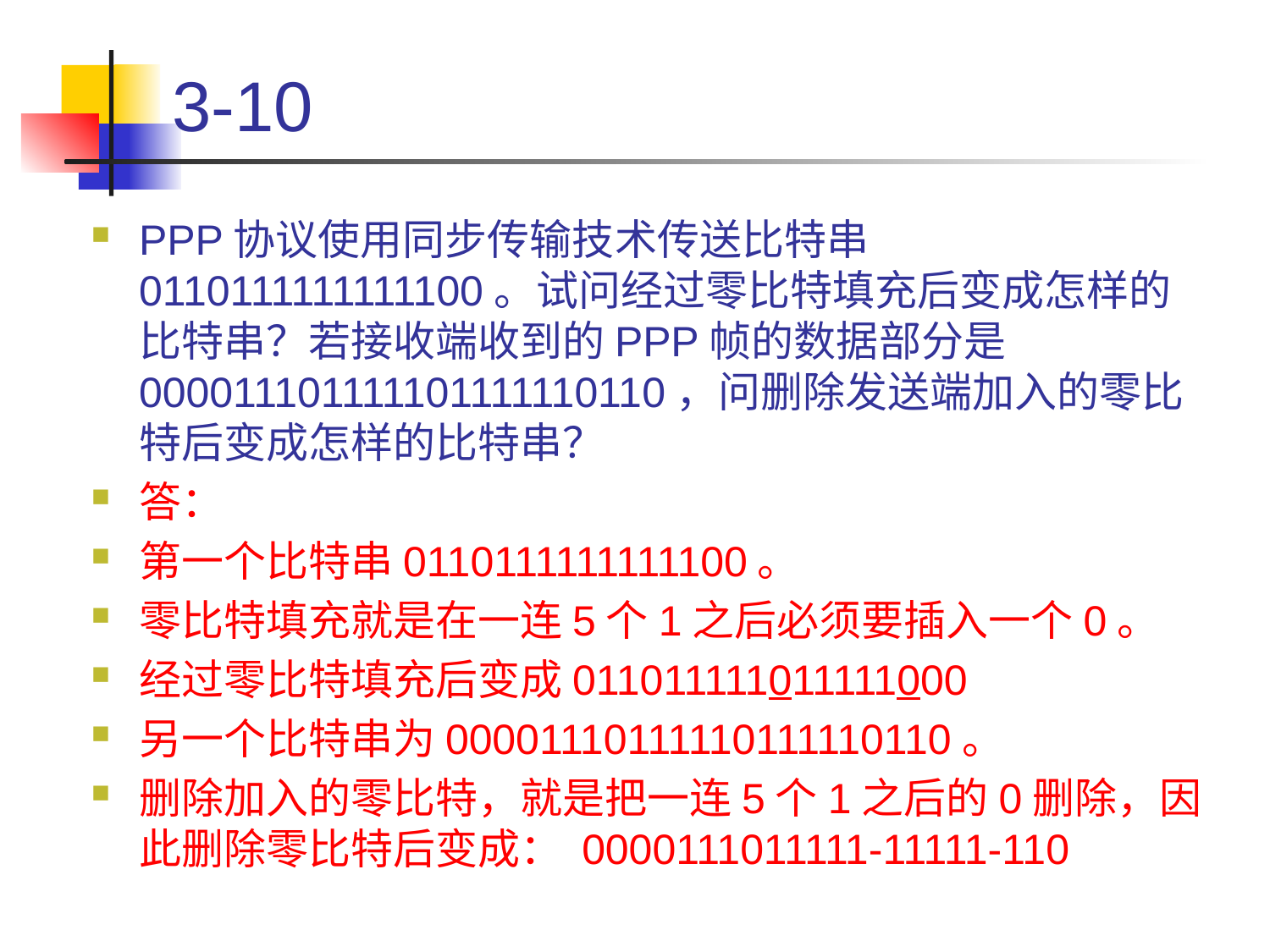

# 3-10
PPP协议使用同步传输技术传送比特串0110111111111100。试问经过零比特填充后变成怎样的比特串？若接收端收到的PPP帧的数据部分是000011101111101111110110，问删除发送端加入的零比特后变成怎样的比特串？
答：
第一个比特串0110111111111100。
零比特填充就是在一连5个1之后必须要插入一个0。
经过零比特填充后变成011011111011111000
另一个比特串为00001110111110111110110。
删除加入的零比特，就是把一连5个1之后的0删除，因此删除零比特后变成： 0000111011111-11111-110